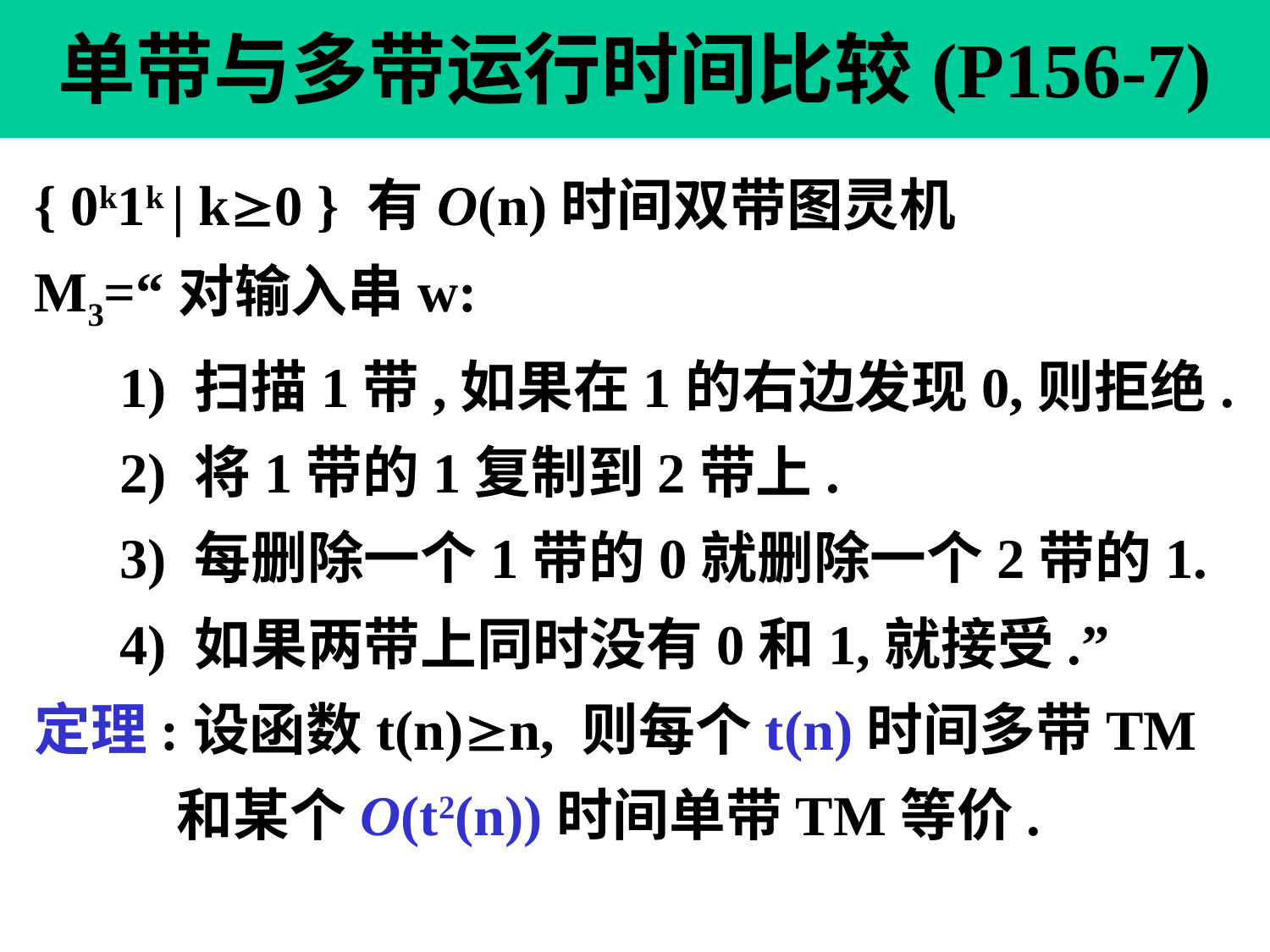

# 单带与多带运行时间比较(P156-7)
{ 0k1k | k≥0 } 有O(n)时间双带图灵机
M3=“对输入串w:
      1) 扫描1带,如果在1的右边发现0,则拒绝.
      2) 将1带的1复制到2带上.
      3) 每删除一个1带的0就删除一个2带的1.
      4) 如果两带上同时没有0和1,就接受.”
定理:设函数t(n)≥n, 则每个t(n)时间多带TM
          和某个O(t2(n))时间单带TM等价.